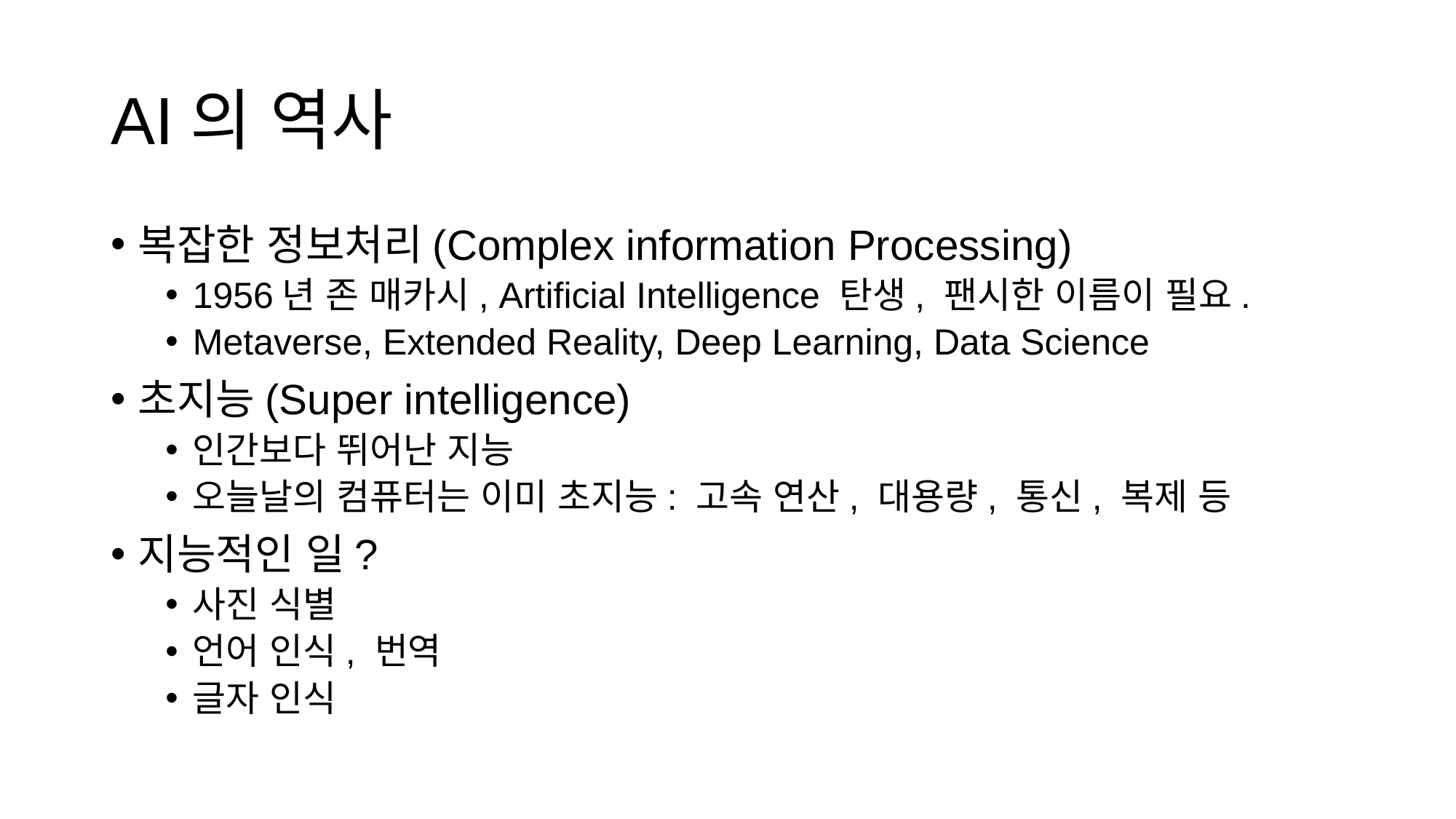

# AI의 역사
복잡한 정보처리(Complex information Processing)
1956년 존 매카시, Artificial Intelligence 탄생, 팬시한 이름이 필요.
Metaverse, Extended Reality, Deep Learning, Data Science
초지능(Super intelligence)
인간보다 뛰어난 지능
오늘날의 컴퓨터는 이미 초지능: 고속 연산, 대용량, 통신, 복제 등
지능적인 일?
사진 식별
언어 인식, 번역
글자 인식